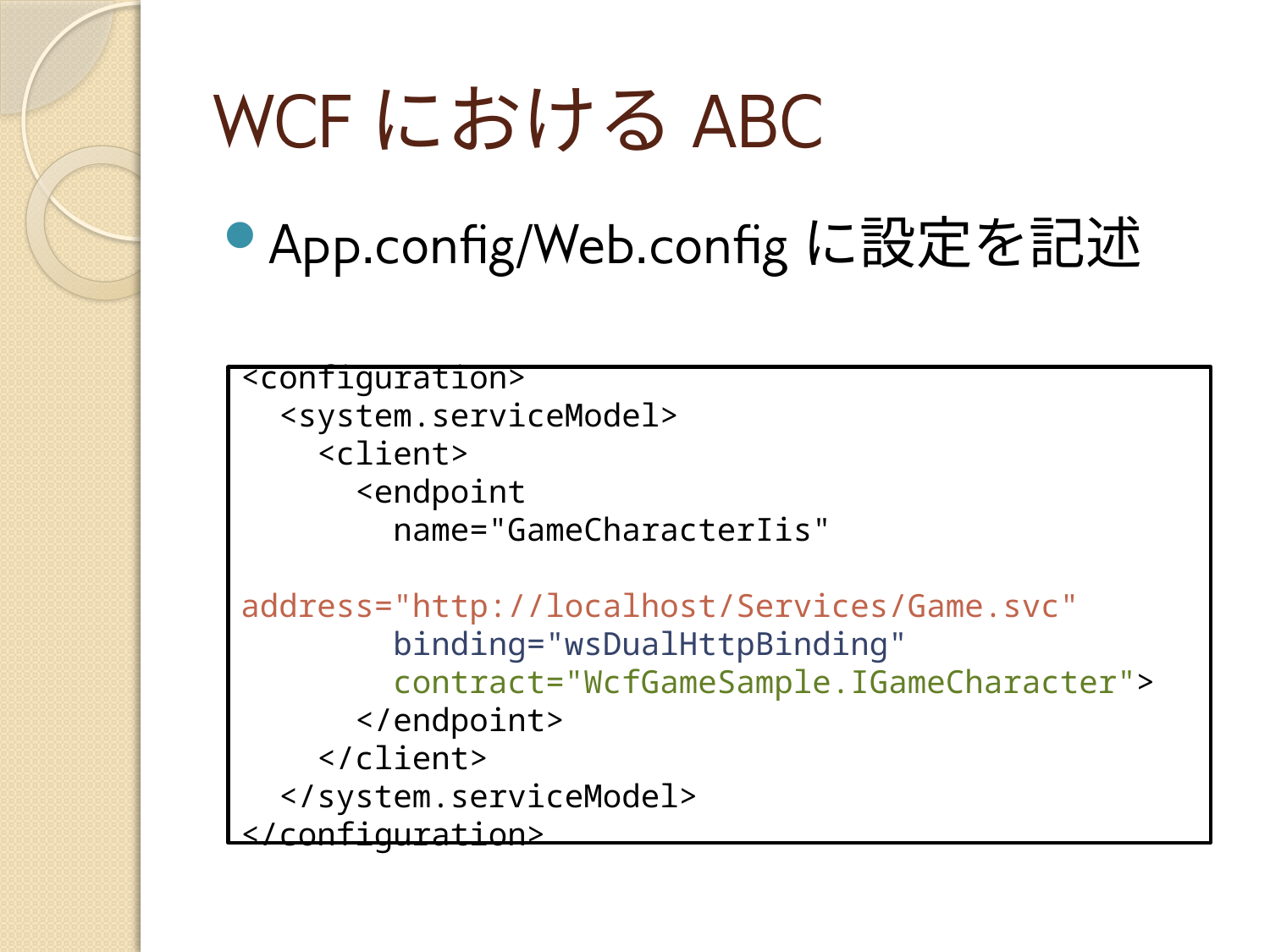

# WCFにおけるABC
App.config/Web.configに設定を記述
<configuration>
  <system.serviceModel>
    <client>
      <endpoint
        name="GameCharacterIis"
        address="http://localhost/Services/Game.svc"
        binding="wsDualHttpBinding"
        contract="WcfGameSample.IGameCharacter">
      </endpoint>
    </client>
  </system.serviceModel>
</configuration>